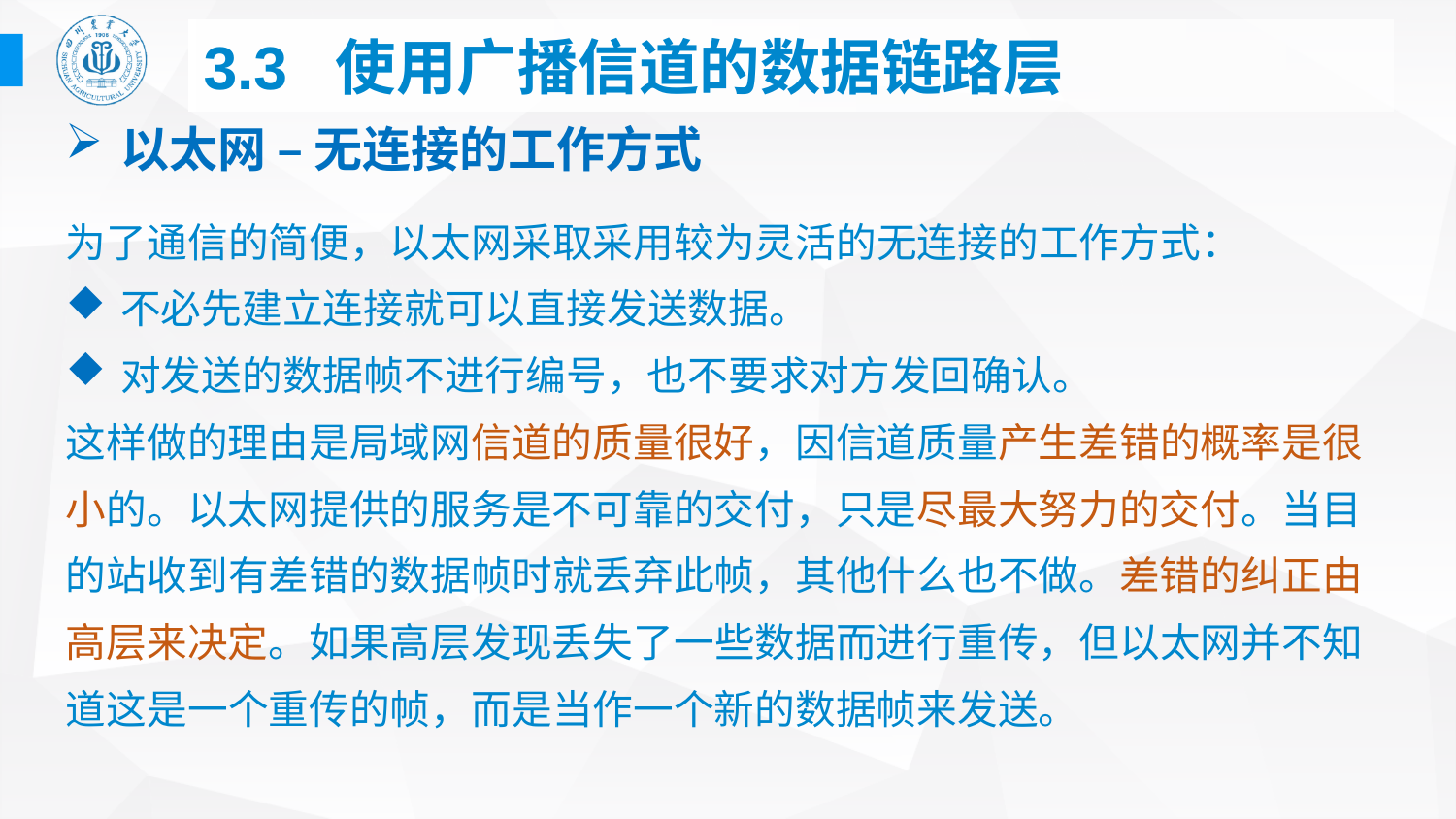

# 3.3  使用广播信道的数据链路层
以太网 – 无连接的工作方式
为了通信的简便，以太网采取采用较为灵活的无连接的工作方式：
不必先建立连接就可以直接发送数据。
对发送的数据帧不进行编号，也不要求对方发回确认。
这样做的理由是局域网信道的质量很好，因信道质量产生差错的概率是很小的。以太网提供的服务是不可靠的交付，只是尽最大努力的交付。当目的站收到有差错的数据帧时就丢弃此帧，其他什么也不做。差错的纠正由高层来决定。如果高层发现丢失了一些数据而进行重传，但以太网并不知道这是一个重传的帧，而是当作一个新的数据帧来发送。